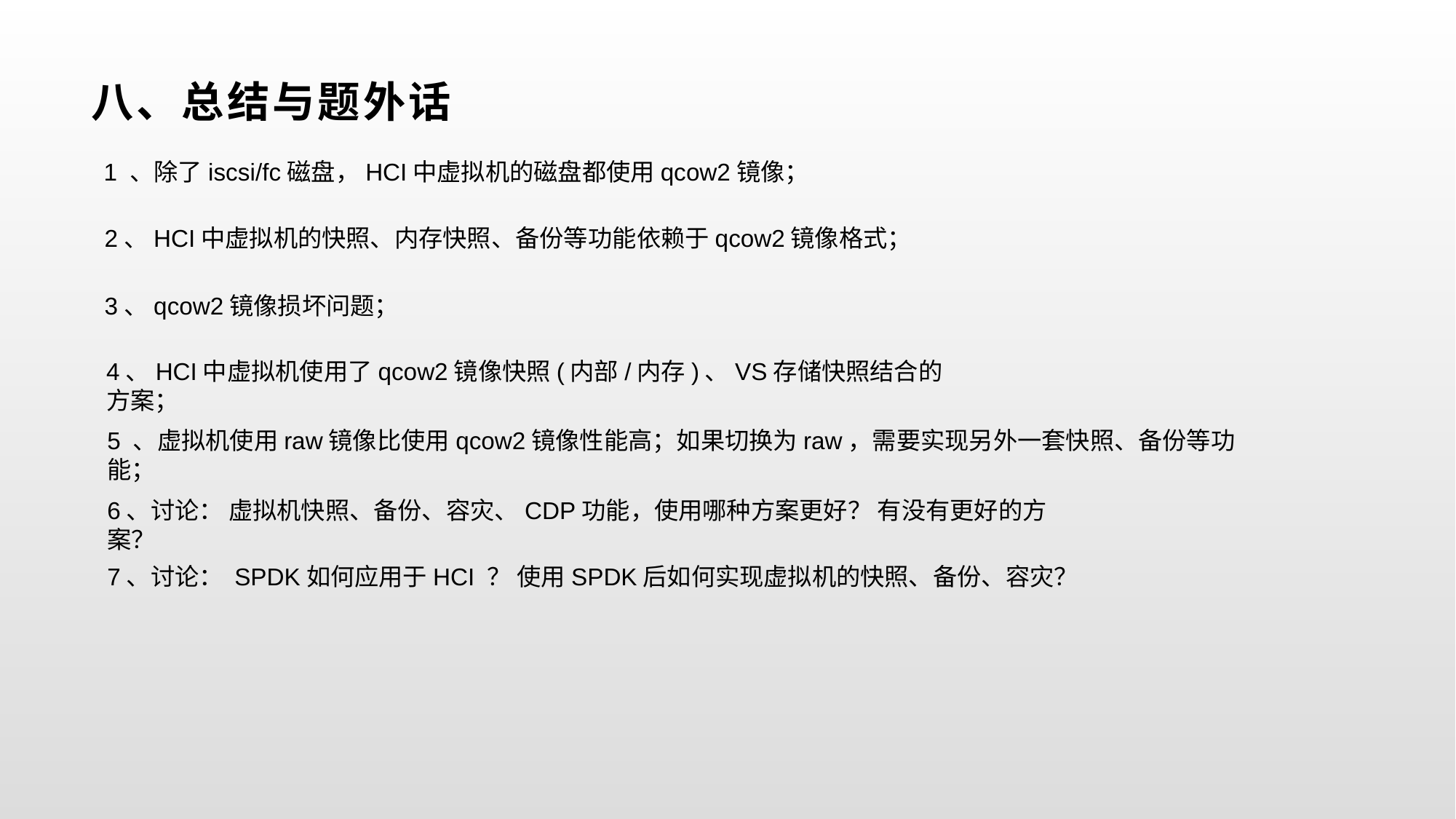

# 八、总结与题外话
1 、除了iscsi/fc磁盘，HCI中虚拟机的磁盘都使用qcow2镜像；
2、HCI中虚拟机的快照、内存快照、备份等功能依赖于qcow2镜像格式；
3、qcow2镜像损坏问题；
4、HCI中虚拟机使用了qcow2镜像快照(内部/内存)、VS存储快照结合的方案；
5 、虚拟机使用raw镜像比使用qcow2镜像性能高；如果切换为raw，需要实现另外一套快照、备份等功能；
6、讨论： 虚拟机快照、备份、容灾、CDP功能，使用哪种方案更好？ 有没有更好的方案？
7、讨论： SPDK如何应用于HCI ？ 使用SPDK后如何实现虚拟机的快照、备份、容灾？